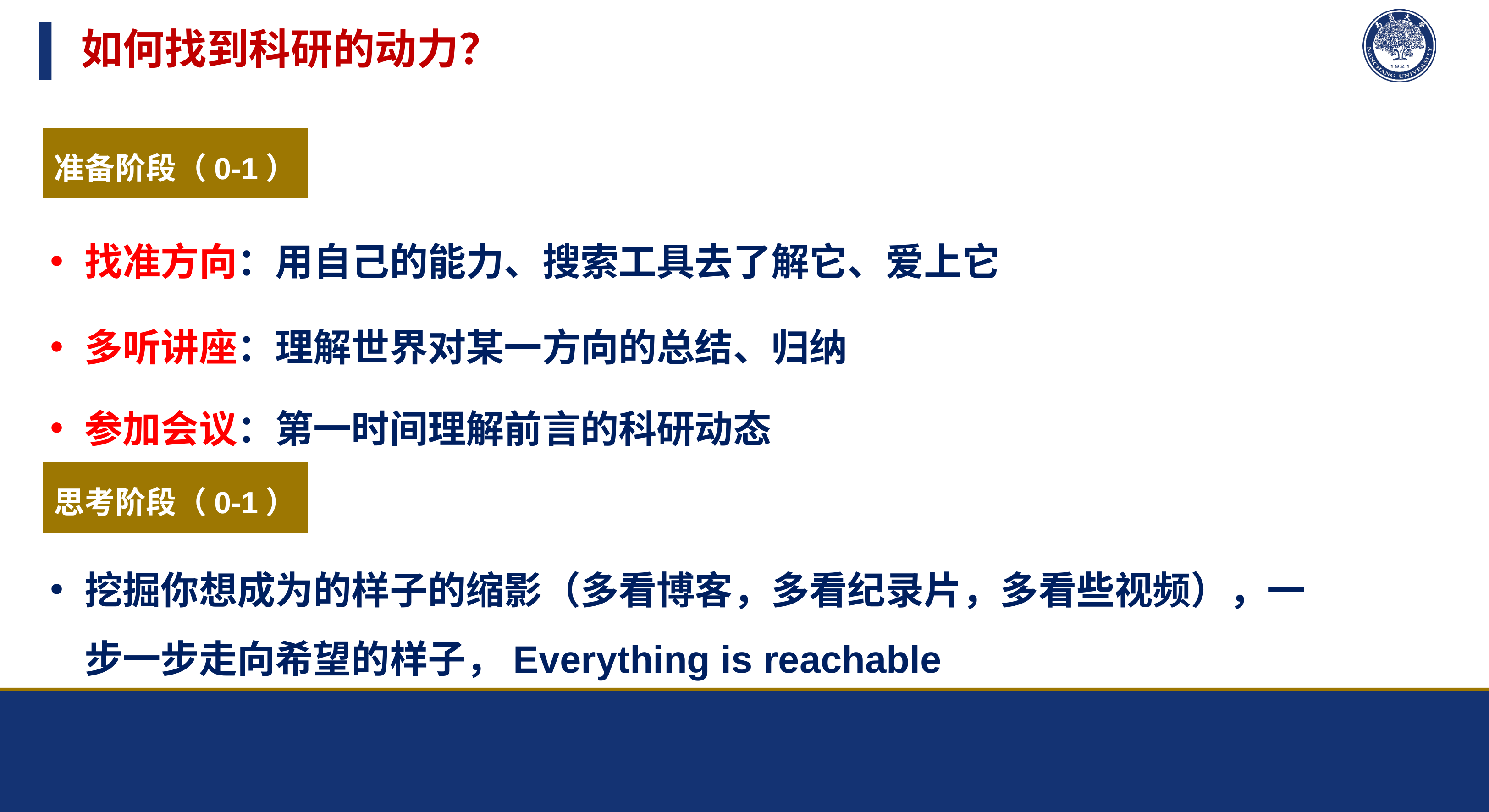

如何找到科研的动力？
准备阶段（0-1）
找准方向：用自己的能力、搜索工具去了解它、爱上它
多听讲座：理解世界对某一方向的总结、归纳
参加会议：第一时间理解前言的科研动态
思考阶段（0-1）
挖掘你想成为的样子的缩影（多看博客，多看纪录片，多看些视频），一步一步走向希望的样子，Everything is reachable